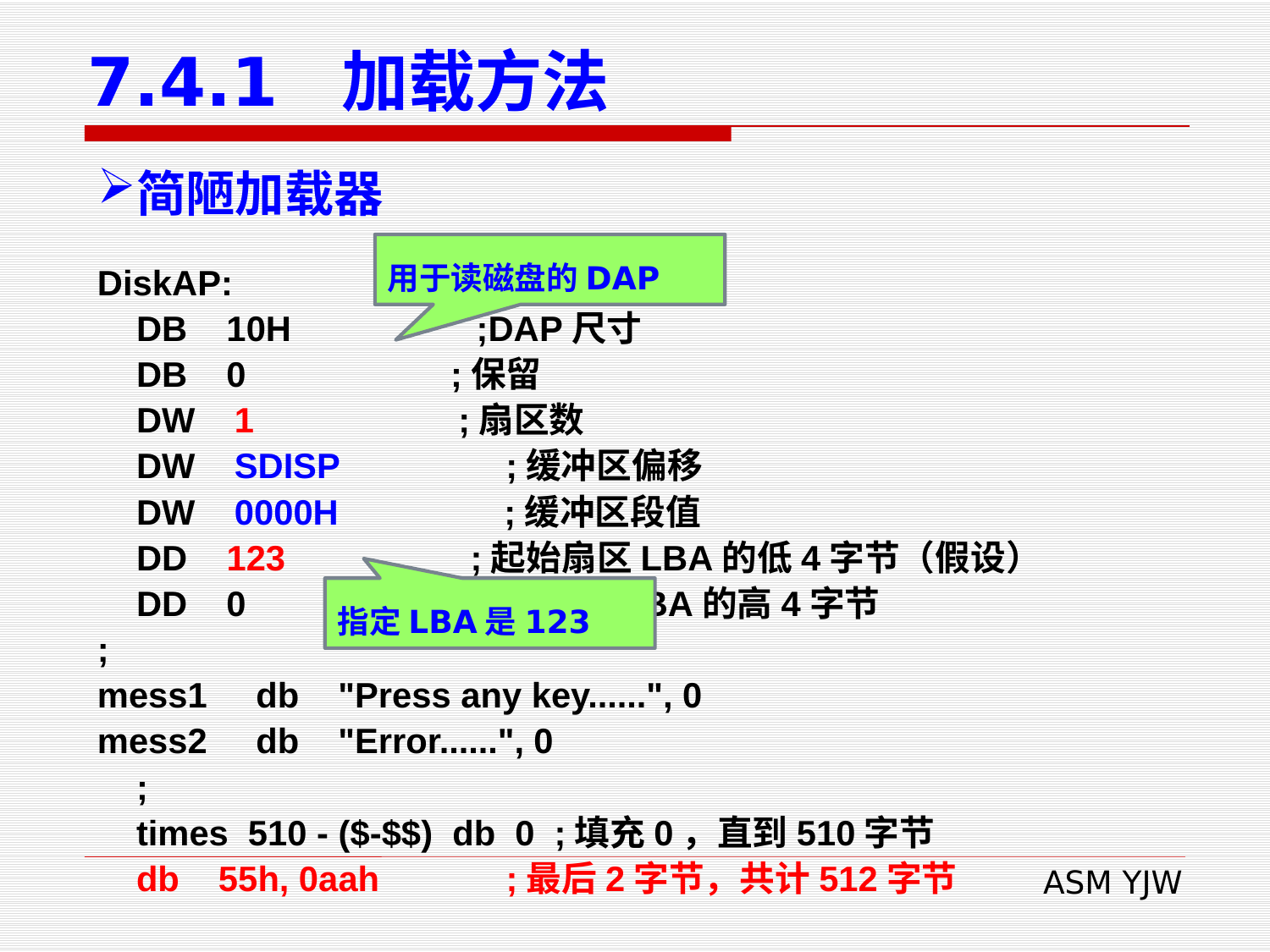

# 7.4.1  加载方法
简陋加载器
用于读磁盘的DAP
DiskAP:
    DB    10H                   ;DAP尺寸
    DB    0                     ;保留
    DW    1                     ;扇区数
    DW    SDISP                 ;缓冲区偏移
    DW    0000H                 ;缓冲区段值
    DD    123                   ;起始扇区LBA的低4字节（假设）
    DD    0                     ;起始扇区LBA的高4字节
;
mess1     db    "Press any key......", 0
mess2     db    "Error......", 0
    ;
    times  510 - ($-$$)  db  0  ;填充0，直到510字节
    db    55h, 0aah             ;最后2字节，共计512字节

指定LBA是123